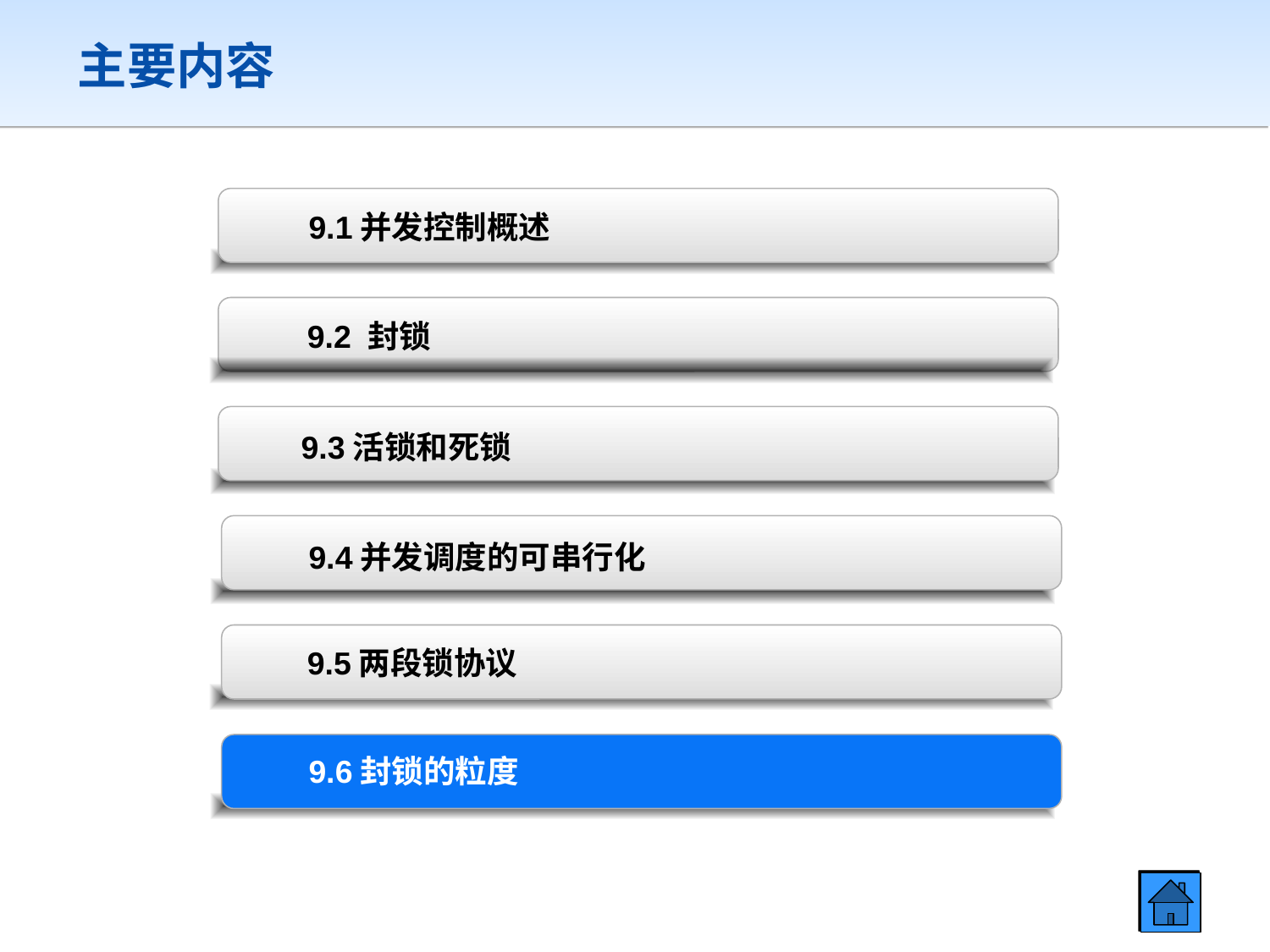

# 主要内容

9.1并发控制概述

9.2 封锁

9.3活锁和死锁

9.4并发调度的可串行化

9.5两段锁协议

9.6封锁的粒度